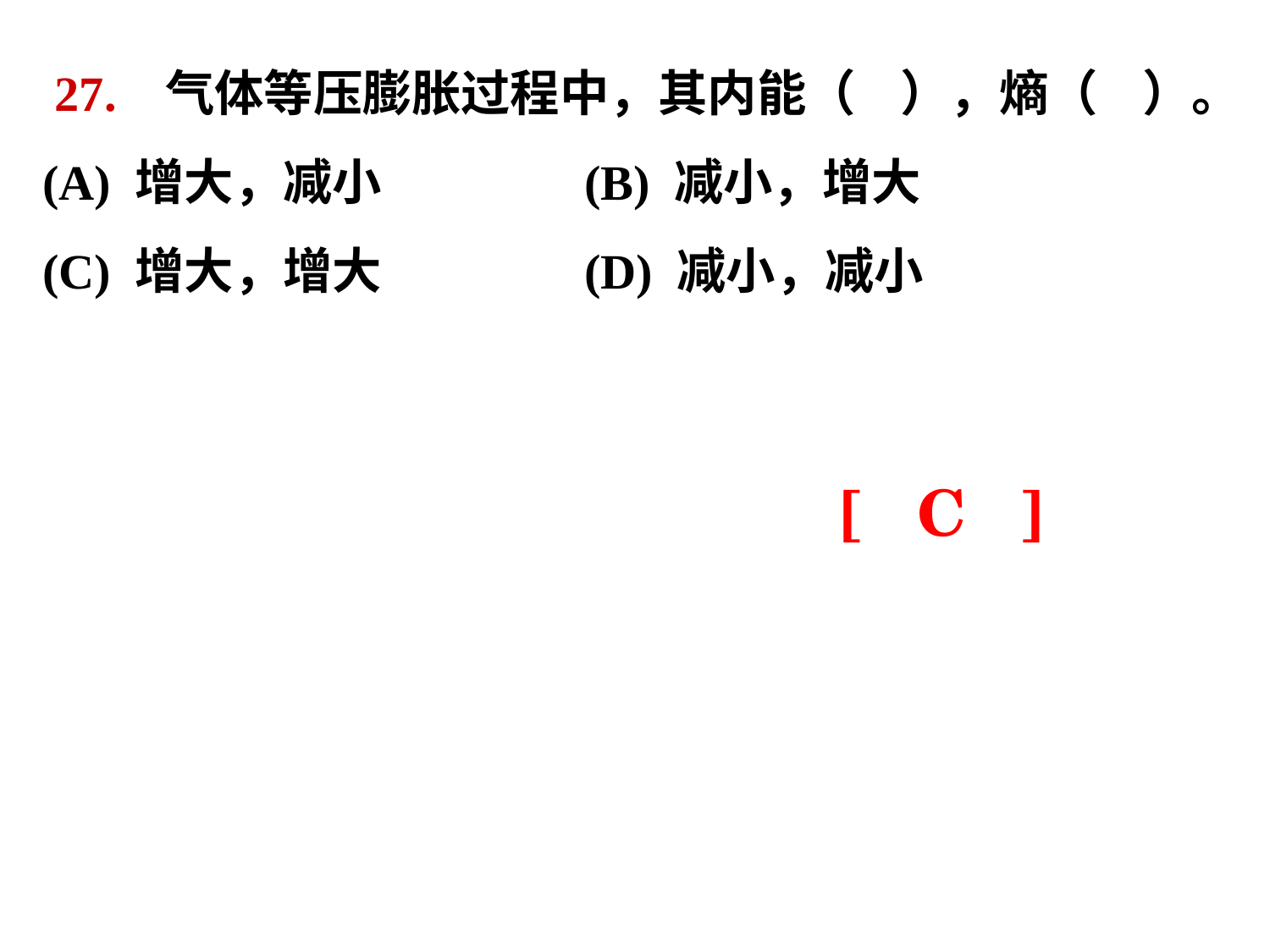

27.   气体等压膨胀过程中，其内能（    ），熵（    ）。
(A) 增大，减小                 (B) 减小，增大
(C) 增大，增大                 (D) 减小，减小
[   C   ]